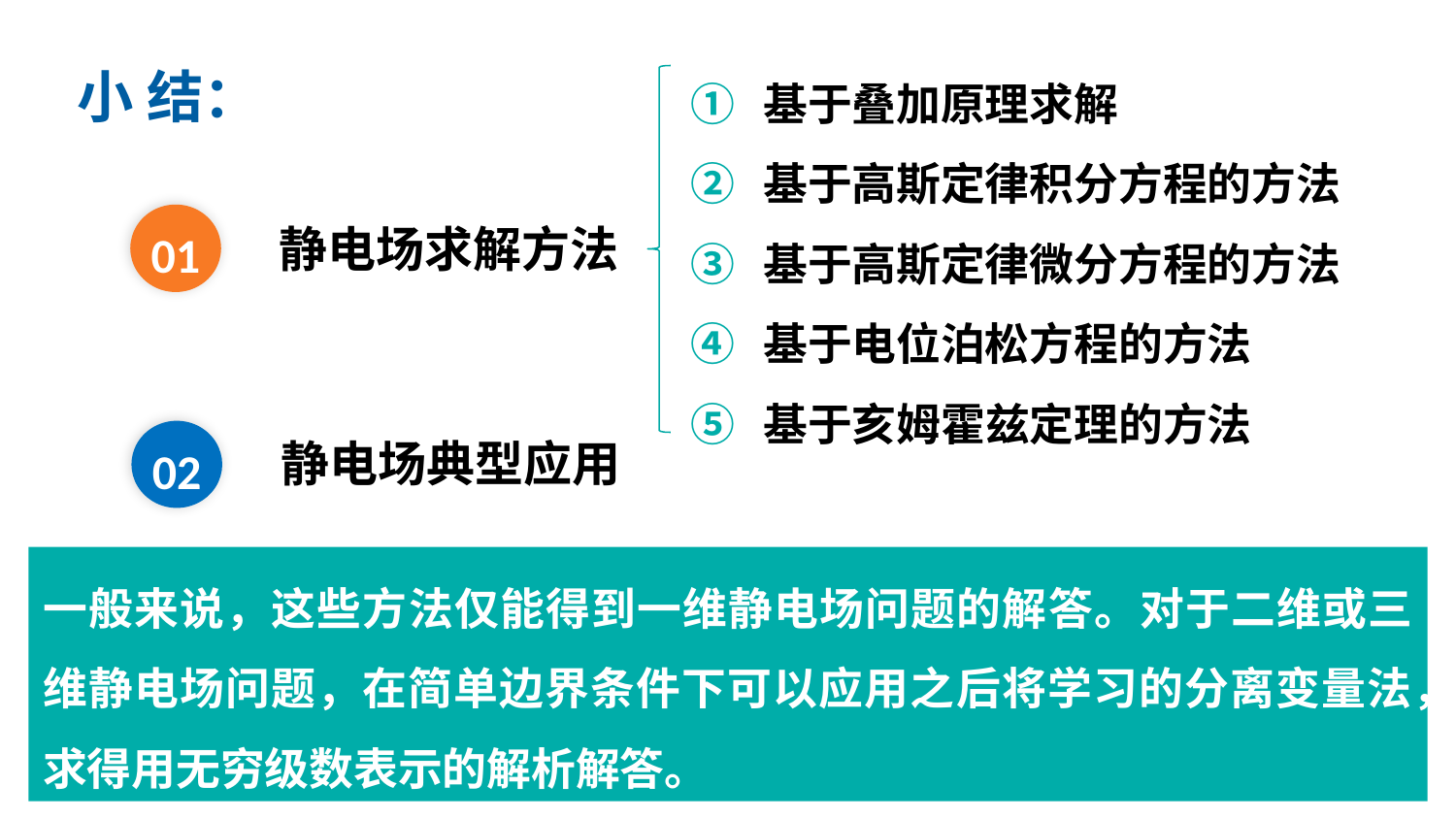

基于叠加原理求解
基于高斯定律积分方程的方法
基于高斯定律微分方程的方法
基于电位泊松方程的方法
基于亥姆霍兹定理的方法

小 结：
01
静电场求解方法
02
静电场典型应用
一般来说，这些方法仅能得到一维静电场问题的解答。对于二维或三维静电场问题，在简单边界条件下可以应用之后将学习的分离变量法，求得用无穷级数表示的解析解答。